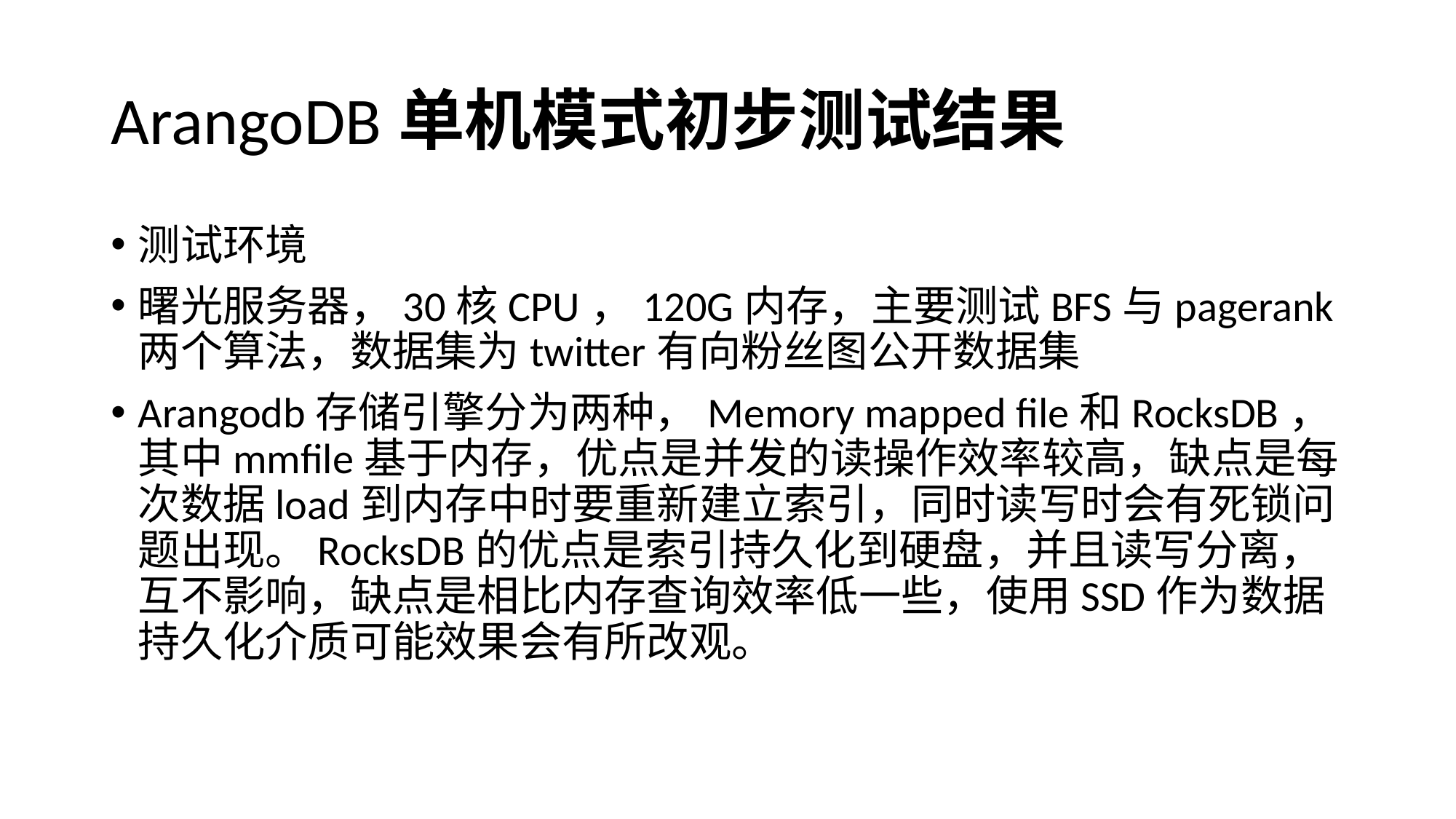

# ArangoDB单机模式初步测试结果
测试环境
曙光服务器，30核CPU，120G内存，主要测试BFS与pagerank两个算法，数据集为twitter有向粉丝图公开数据集
Arangodb存储引擎分为两种，Memory mapped file和RocksDB，其中mmfile基于内存，优点是并发的读操作效率较高，缺点是每次数据load到内存中时要重新建立索引，同时读写时会有死锁问题出现。RocksDB的优点是索引持久化到硬盘，并且读写分离，互不影响，缺点是相比内存查询效率低一些，使用SSD作为数据持久化介质可能效果会有所改观。